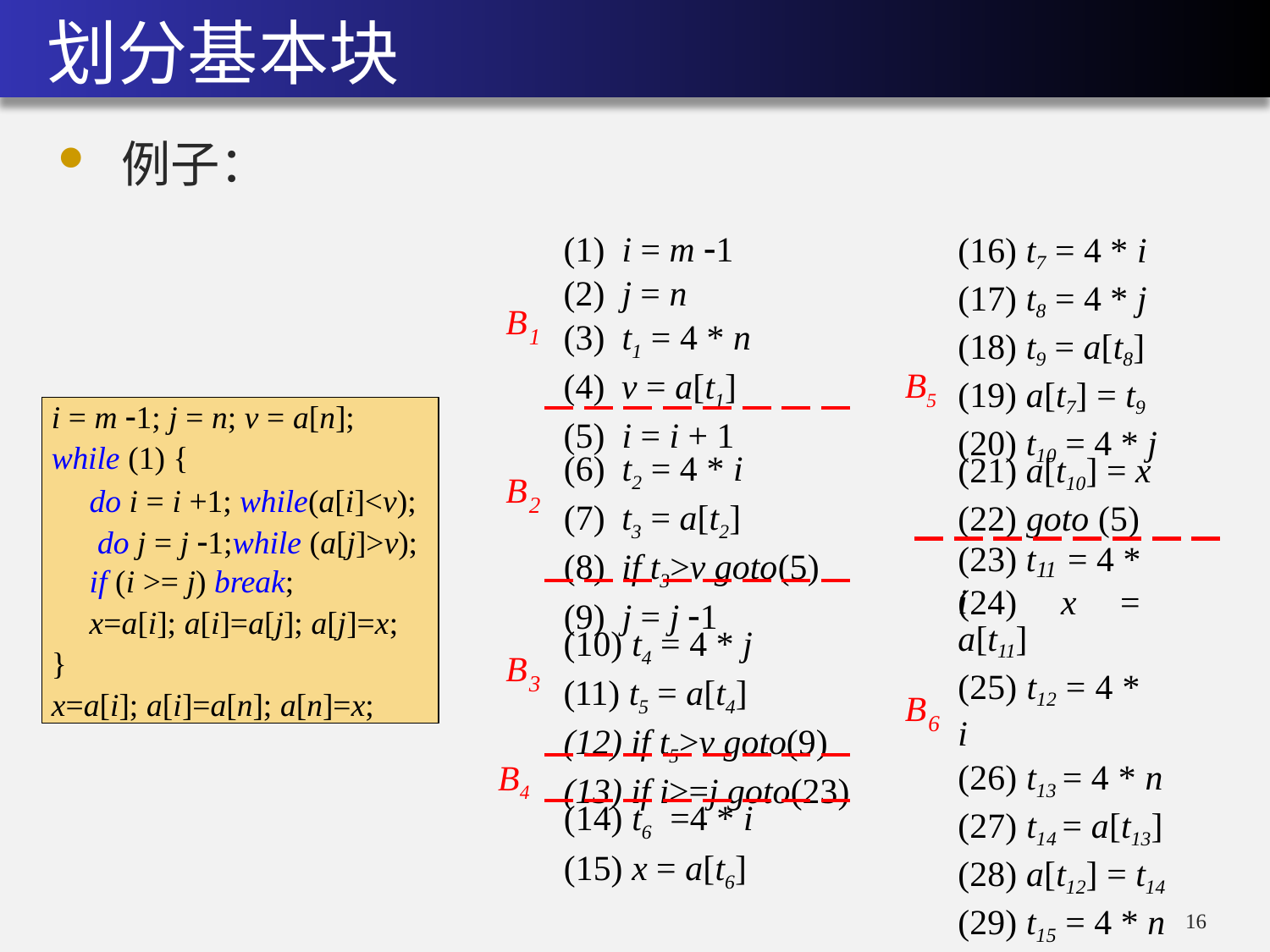

划分基本块
例子：
(1) i = m −1
(2) j = n
(3) t1 = 4 * n
(4) v = a[t1]
(5) i = i + 1
(16) t7 = 4 * i
(17) t8 = 4 * j
(18) t9 = a[t8]
(19) a[t7] = t9
(20) t10 = 4 * j
B
1
B5
i = m −1; j = n; v = a[n];
while (1) {
do i = i +1; while(a[i]<v);  do j = j −1;while (a[j]>v);
if (i >= j) break;
x=a[i]; a[i]=a[j]; a[j]=x;
}
x=a[i]; a[i]=a[n]; a[n]=x;

(6) t2 = 4 * i
(7) t3 = a[t2]
(8) if t3>v goto(5)
(9) j = j −1
(21) a[t10] = x
  (22) goto (5)
B
2
(23) t	= 4 * i

11
(24) x = a[t11]
(25) t12 = 4 * i
(26) t13 = 4 * n  (27) t14 = a[t13]  (28) a[t12] = t14
(29) t15 = 4 * n
(30) a[t15] = x

(10) t4 = 4 * j
(11) t5 = a[t4]
if t5>v goto(9)
if i>=j goto(23)
B
3
B
6
B4

(14) t6  =4 * i
(15) x = a[t6]

16